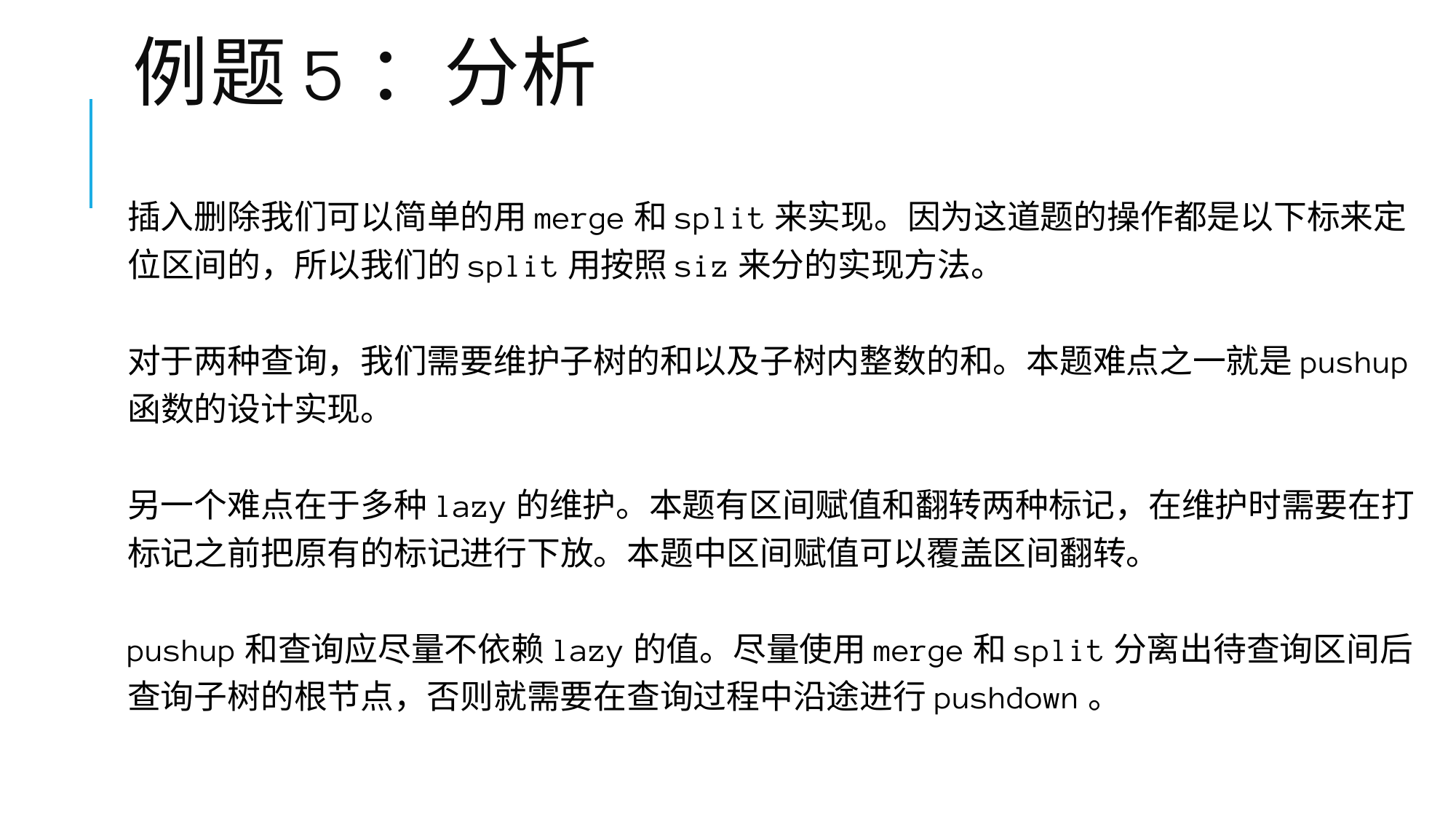

# 例题5：分析
插入删除我们可以简单的用merge和split来实现。因为这道题的操作都是以下标来定位区间的，所以我们的split用按照siz来分的实现方法。

对于两种查询，我们需要维护子树的和以及子树内整数的和。本题难点之一就是pushup函数的设计实现。

另一个难点在于多种lazy的维护。本题有区间赋值和翻转两种标记，在维护时需要在打标记之前把原有的标记进行下放。本题中区间赋值可以覆盖区间翻转。

pushup和查询应尽量不依赖lazy的值。尽量使用merge和split分离出待查询区间后查询子树的根节点，否则就需要在查询过程中沿途进行pushdown。